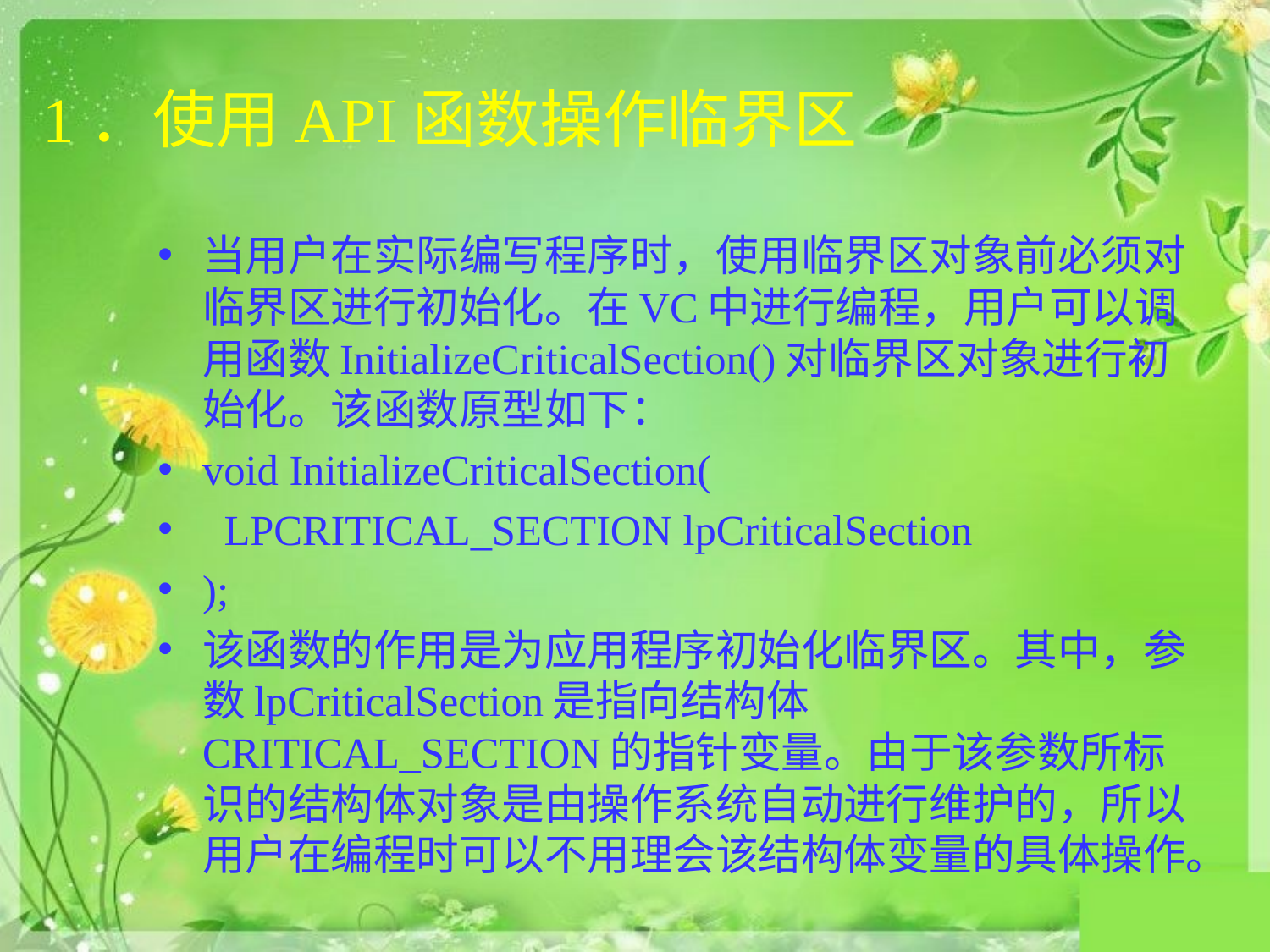

# 1．使用API函数操作临界区
当用户在实际编写程序时，使用临界区对象前必须对临界区进行初始化。在VC中进行编程，用户可以调用函数InitializeCriticalSection()对临界区对象进行初始化。该函数原型如下：
void InitializeCriticalSection(
  LPCRITICAL_SECTION lpCriticalSection
);
该函数的作用是为应用程序初始化临界区。其中，参数lpCriticalSection是指向结构体CRITICAL_SECTION的指针变量。由于该参数所标识的结构体对象是由操作系统自动进行维护的，所以用户在编程时可以不用理会该结构体变量的具体操作。